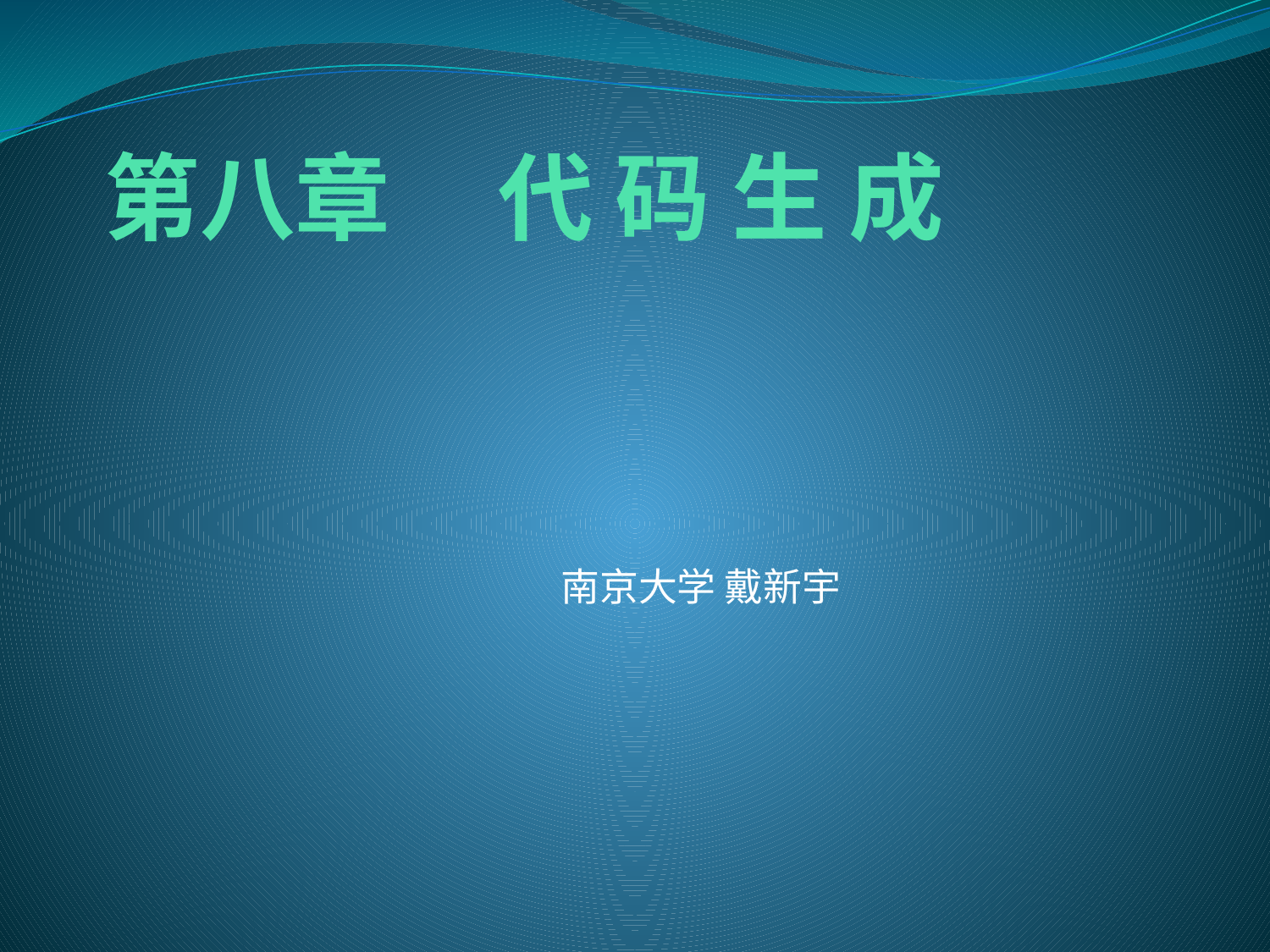

# 第八章     代 码 生 成
南京大学 戴新宇